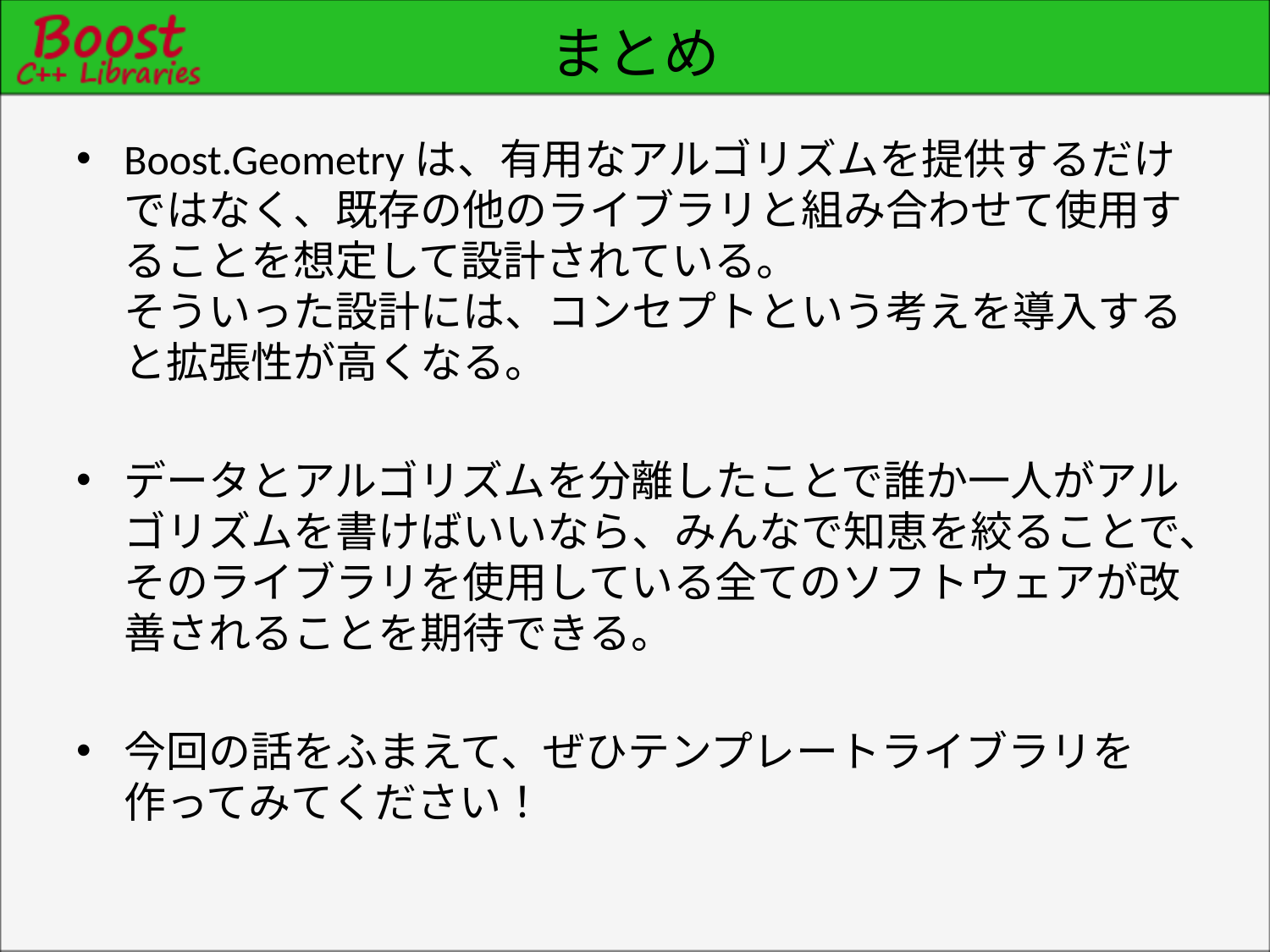

# まとめ
Boost.Geometryは、有用なアルゴリズムを提供するだけではなく、既存の他のライブラリと組み合わせて使用することを想定して設計されている。
そういった設計には、コンセプトという考えを導入すると拡張性が高くなる。

データとアルゴリズムを分離したことで誰か一人がアルゴリズムを書けばいいなら、みんなで知恵を絞ることで、そのライブラリを使用している全てのソフトウェアが改善されることを期待できる。

今回の話をふまえて、ぜひテンプレートライブラリを作ってみてください！